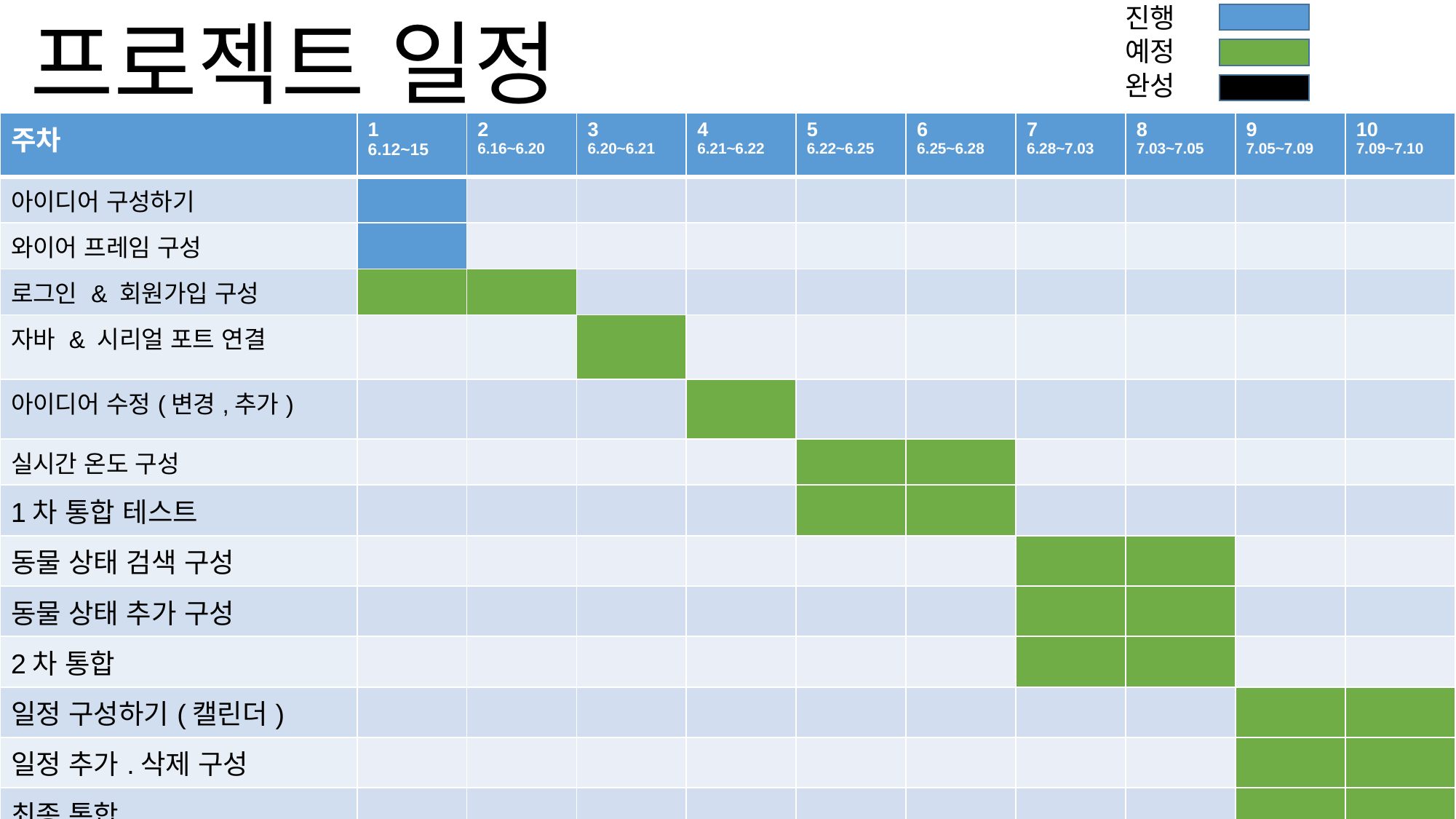

# 프로젝트 일정
진행

예정

완성

| 주차 | 1 6.12~15 | 2 6.16~6.20 | 3 6.20~6.21 | 4 6.21~6.22 | 5 6.22~6.25 | 6 6.25~6.28 | 7 6.28~7.03 | 8 7.03~7.05 | 9 7.05~7.09 | 10 7.09~7.10 |
| --- | --- | --- | --- | --- | --- | --- | --- | --- | --- | --- |
| 아이디어 구성하기 |  |  |  |  |  |  |  |  |  |  |
| 와이어 프레임 구성 |  |  |  |  |  |  |  |  |  |  |
| 로그인 & 회원가입 구성 |  |  |  |  |  |  |  |  |  |  |
| 자바 & 시리얼 포트 연결 |  |  |  |  |  |  |  |  |  |  |
| 아이디어 수정(변경,추가) |  |  |  |  |  |  |  |  |  |  |
| 실시간 온도 구성 |  |  |  |  |  |  |  |  |  |  |
| 1차 통합 테스트 |  |  |  |  |  |  |  |  |  |  |
| 동물 상태 검색 구성 |  |  |  |  |  |  |  |  |  |  |
| 동물 상태 추가 구성 |  |  |  |  |  |  |  |  |  |  |
| 2차 통합 |  |  |  |  |  |  |  |  |  |  |
| 일정 구성하기(캘린더) |  |  |  |  |  |  |  |  |  |  |
| 일정 추가.삭제 구성 |  |  |  |  |  |  |  |  |  |  |
| 최종 통합 |  |  |  |  |  |  |  |  |  |  |